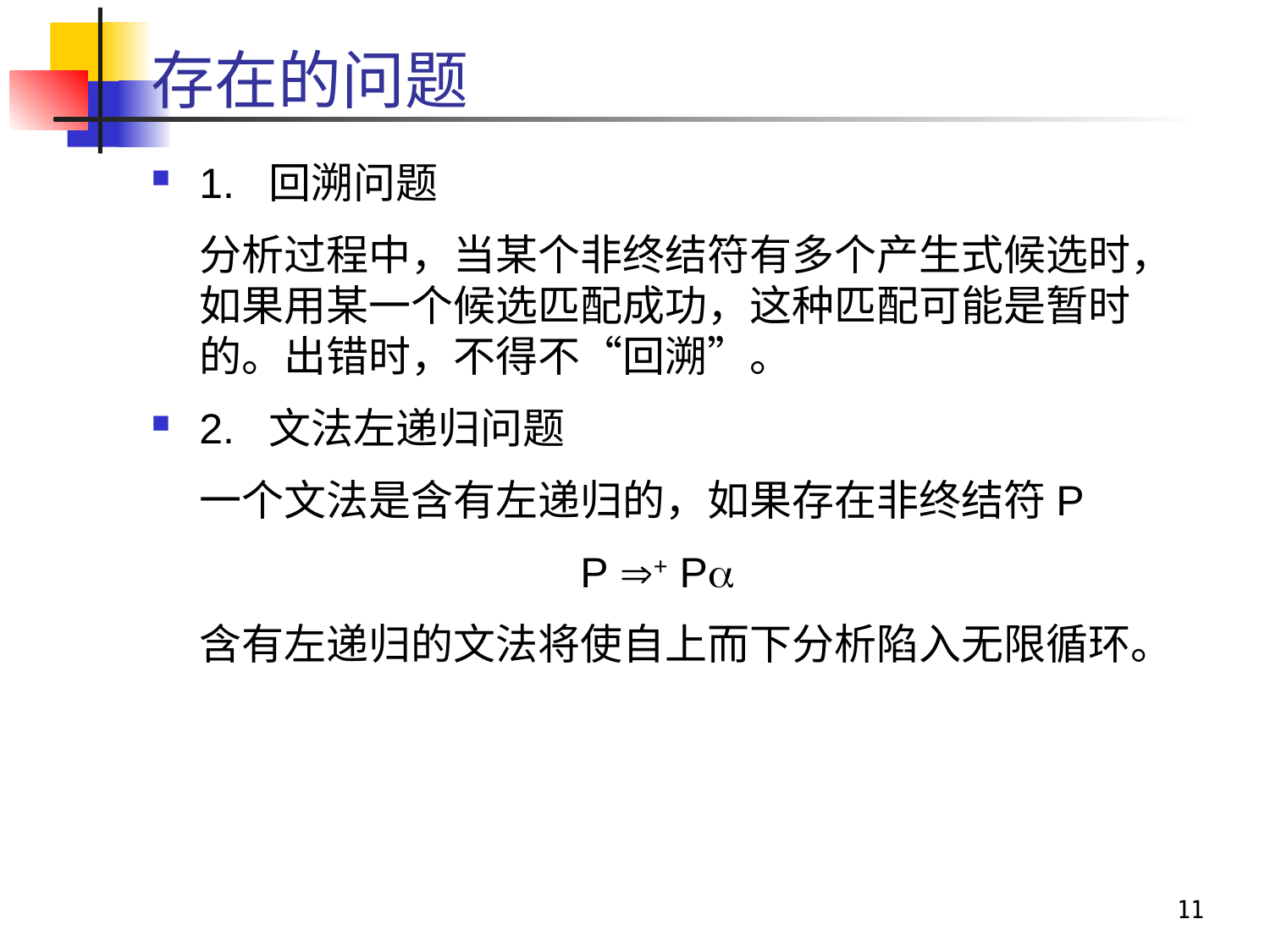

# 存在的问题
1.  回溯问题
	分析过程中，当某个非终结符有多个产生式候选时，如果用某一个候选匹配成功，这种匹配可能是暂时的。出错时，不得不“回溯”。
2.  文法左递归问题
	一个文法是含有左递归的，如果存在非终结符P
				P ⇒+ Pα
	含有左递归的文法将使自上而下分析陷入无限循环。

11